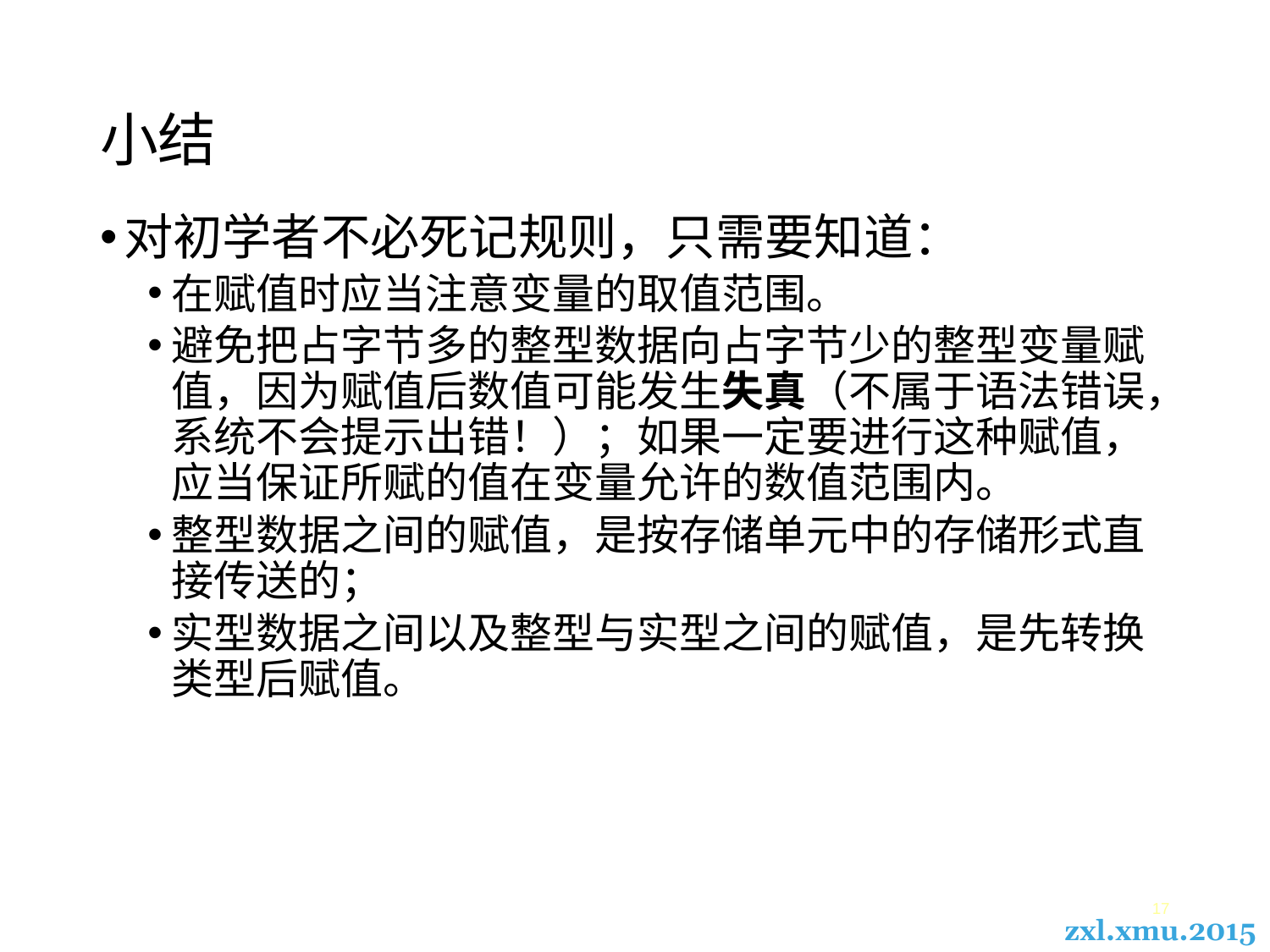

# 小结
对初学者不必死记规则，只需要知道：
在赋值时应当注意变量的取值范围。
避免把占字节多的整型数据向占字节少的整型变量赋值，因为赋值后数值可能发生失真（不属于语法错误，系统不会提示出错！）；如果一定要进行这种赋值，应当保证所赋的值在变量允许的数值范围内。
整型数据之间的赋值，是按存储单元中的存储形式直接传送的；
实型数据之间以及整型与实型之间的赋值，是先转换类型后赋值。

17